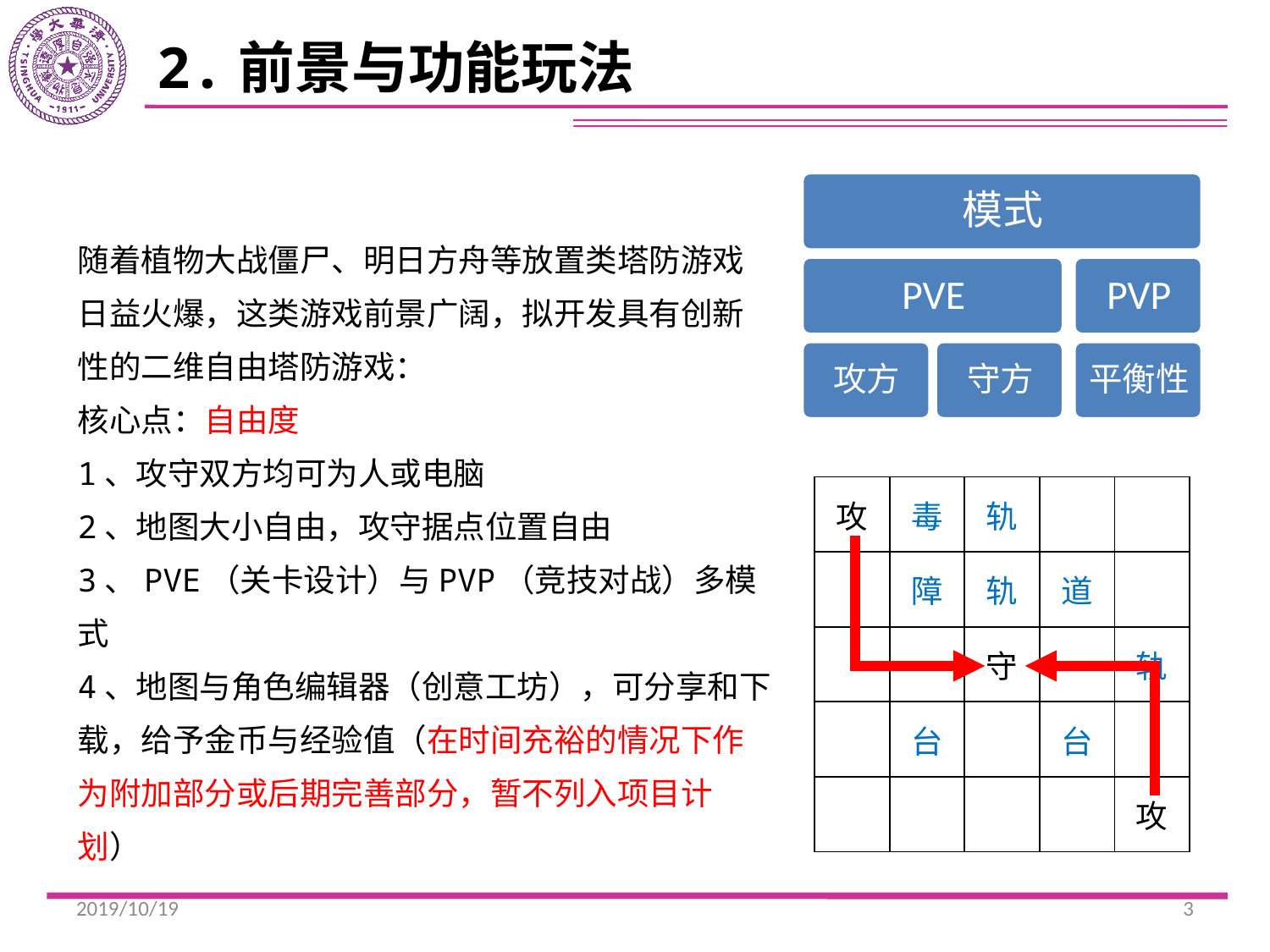

2.前景与功能玩法
模式
PVE
攻方
守方
PVP
平衡性
随着植物大战僵尸、明日方舟等放置类塔防游戏日益火爆，这类游戏前景广阔，拟开发具有创新性的二维自由塔防游戏：
核心点：自由度
1、攻守双方均可为人或电脑
2、地图大小自由，攻守据点位置自由
3、PVE（关卡设计）与PVP（竞技对战）多模式
4、地图与角色编辑器（创意工坊），可分享和下载，给予金币与经验值（在时间充裕的情况下作为附加部分或后期完善部分，暂不列入项目计划）
| 攻 | 毒 | 轨 |  |  |
| --- | --- | --- | --- | --- |
|  | 障 | 轨 | 道 |  |
|  |  | 守 |  | 轨 |
|  | 台 |  | 台 |  |
|  |  |  |  | 攻 |
2019/10/19
3